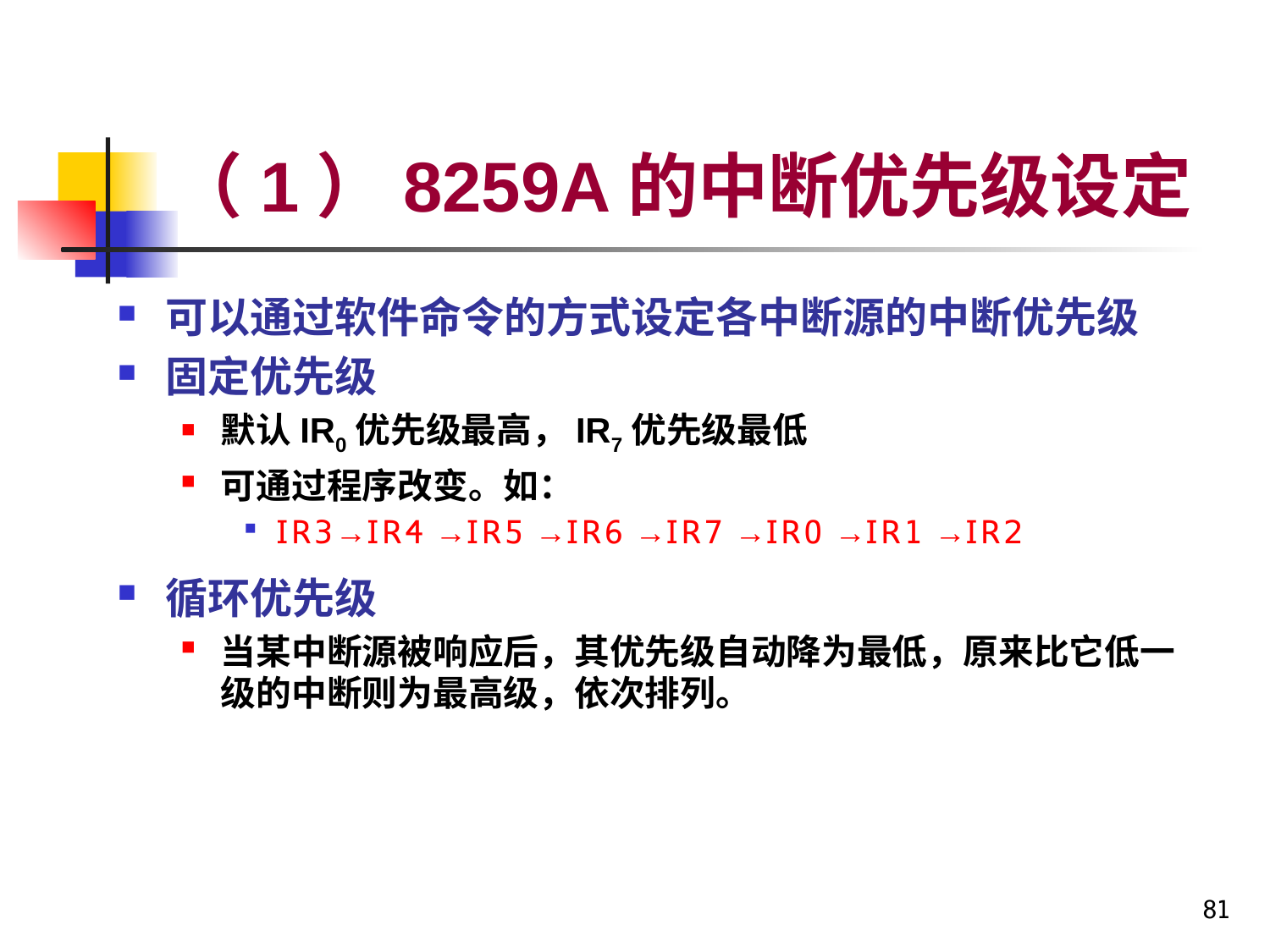

# （1）8259A的中断优先级设定
可以通过软件命令的方式设定各中断源的中断优先级
固定优先级
默认IR0优先级最高，IR7优先级最低
可通过程序改变。如：
IR3→IR4 →IR5 →IR6 →IR7 →IR0 →IR1 →IR2
循环优先级
当某中断源被响应后，其优先级自动降为最低，原来比它低一级的中断则为最高级，依次排列。
81